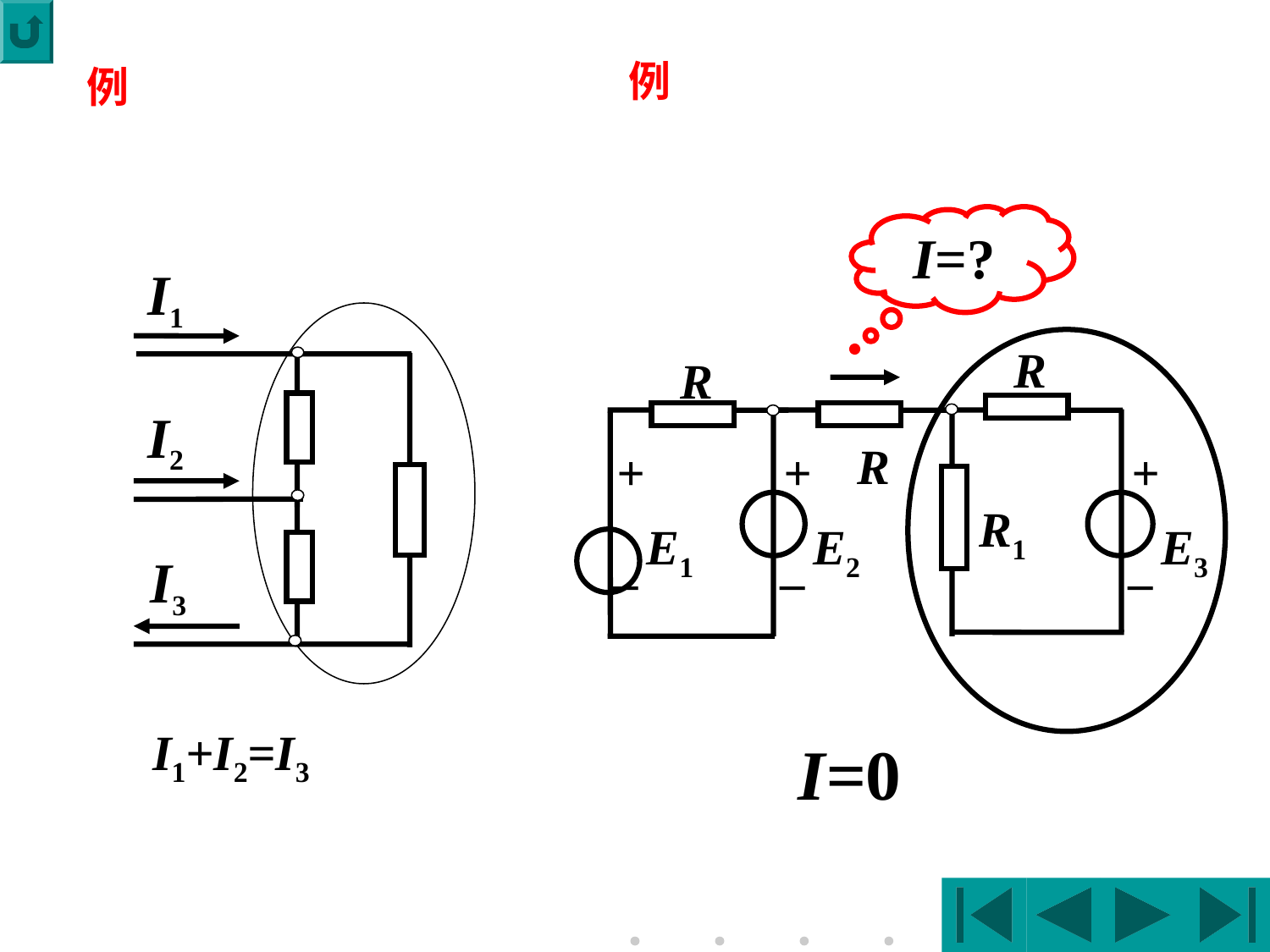

例

例

I=?
I1

I2

I3

R
R

R
+
+
+
R1

E1
E2
E3
_
_
_

I1+I2=I3
I=0